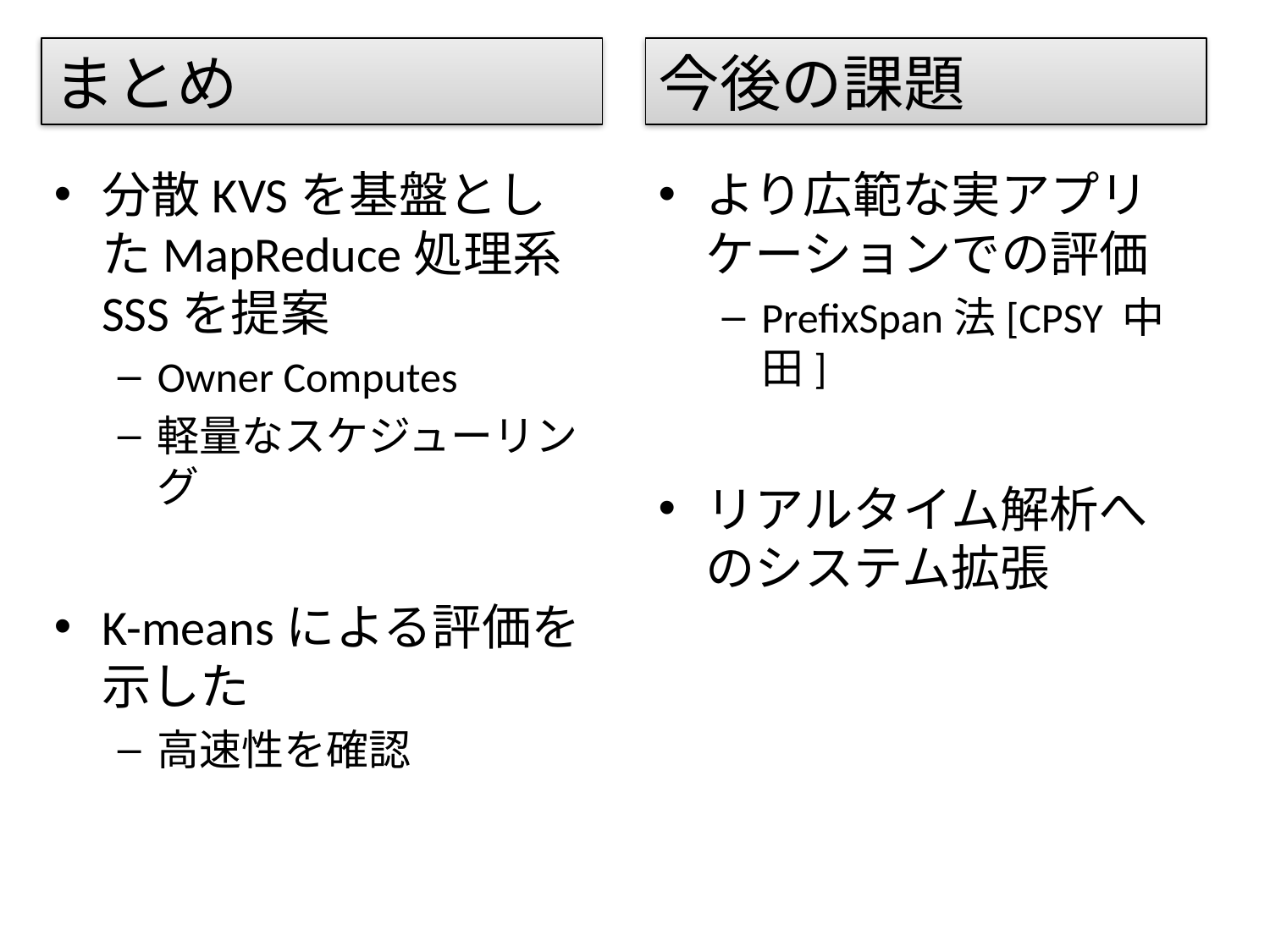

# まとめ
今後の課題
分散KVSを基盤としたMapReduce処理系SSSを提案
Owner Computes
軽量なスケジューリング

K-meansによる評価を示した
高速性を確認
より広範な実アプリケーションでの評価
PrefixSpan法[CPSY 中田]

リアルタイム解析へのシステム拡張